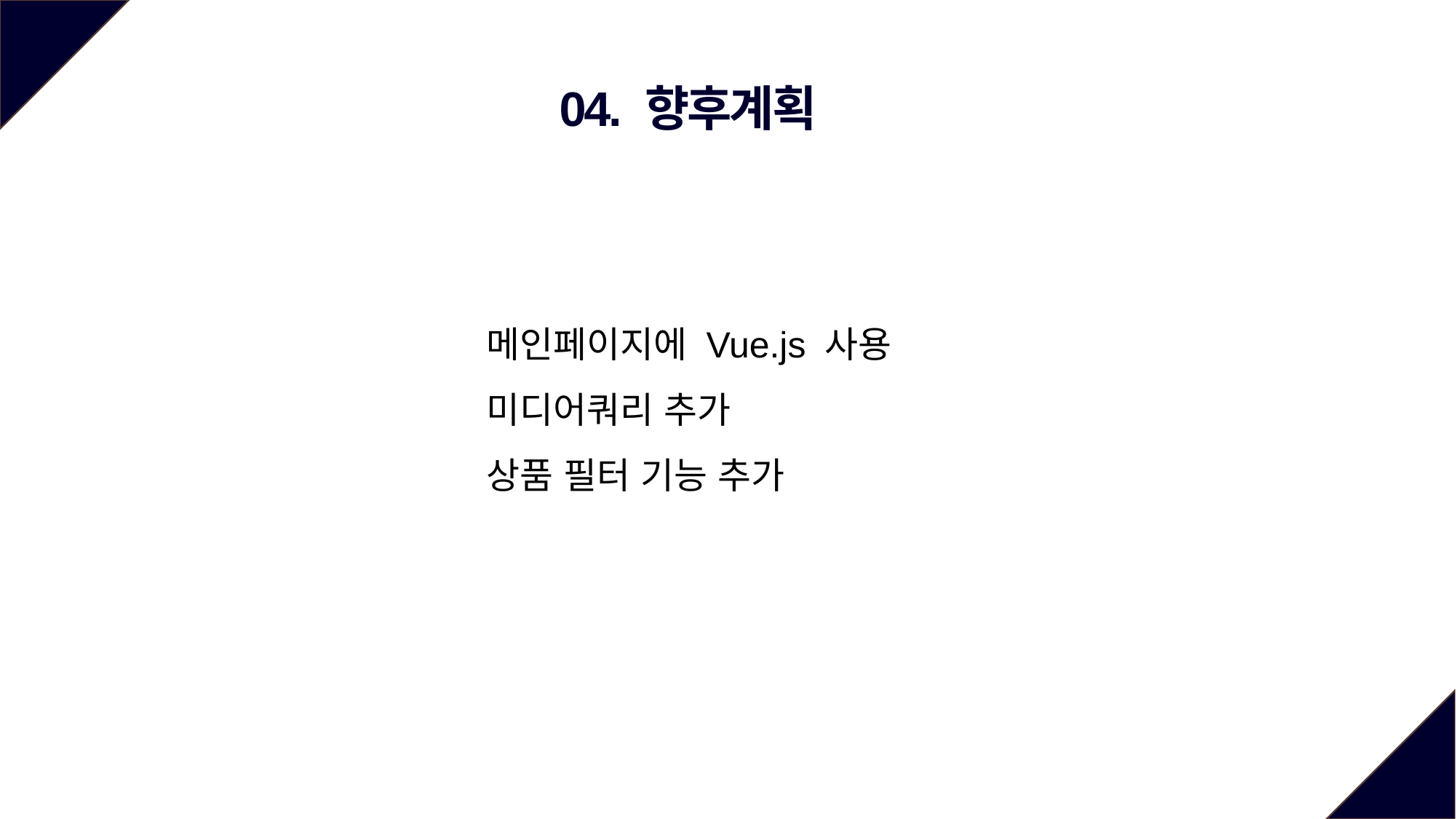

04. 향후계획
메인페이지에 Vue.js 사용
미디어쿼리 추가
상품 필터 기능 추가